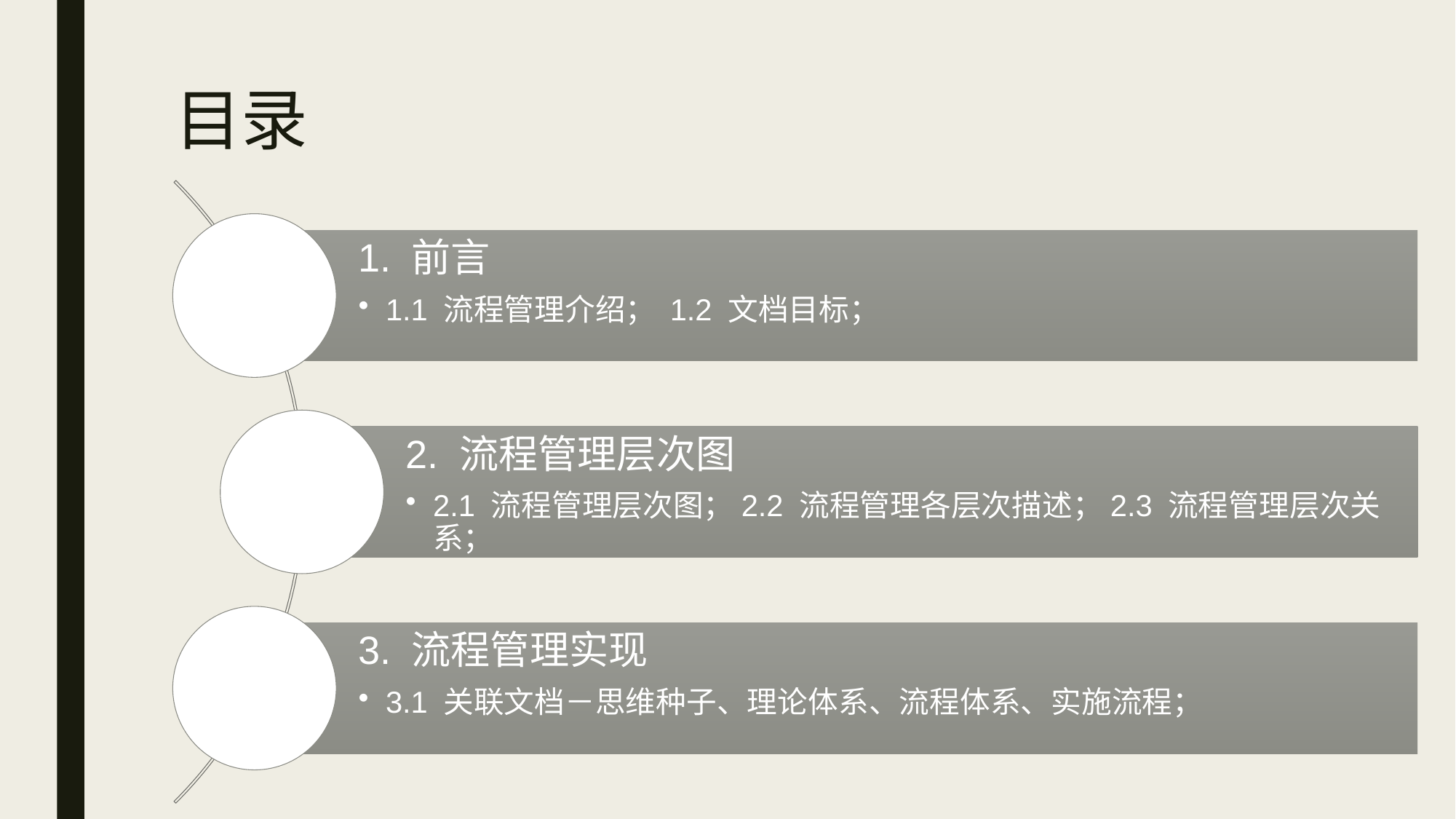

# 目录
1. 前言
1.1 流程管理介绍； 1.2 文档目标；
2. 流程管理层次图
2.1 流程管理层次图；2.2 流程管理各层次描述；2.3 流程管理层次关系；
3. 流程管理实现
3.1 关联文档－思维种子、理论体系、流程体系、实施流程；